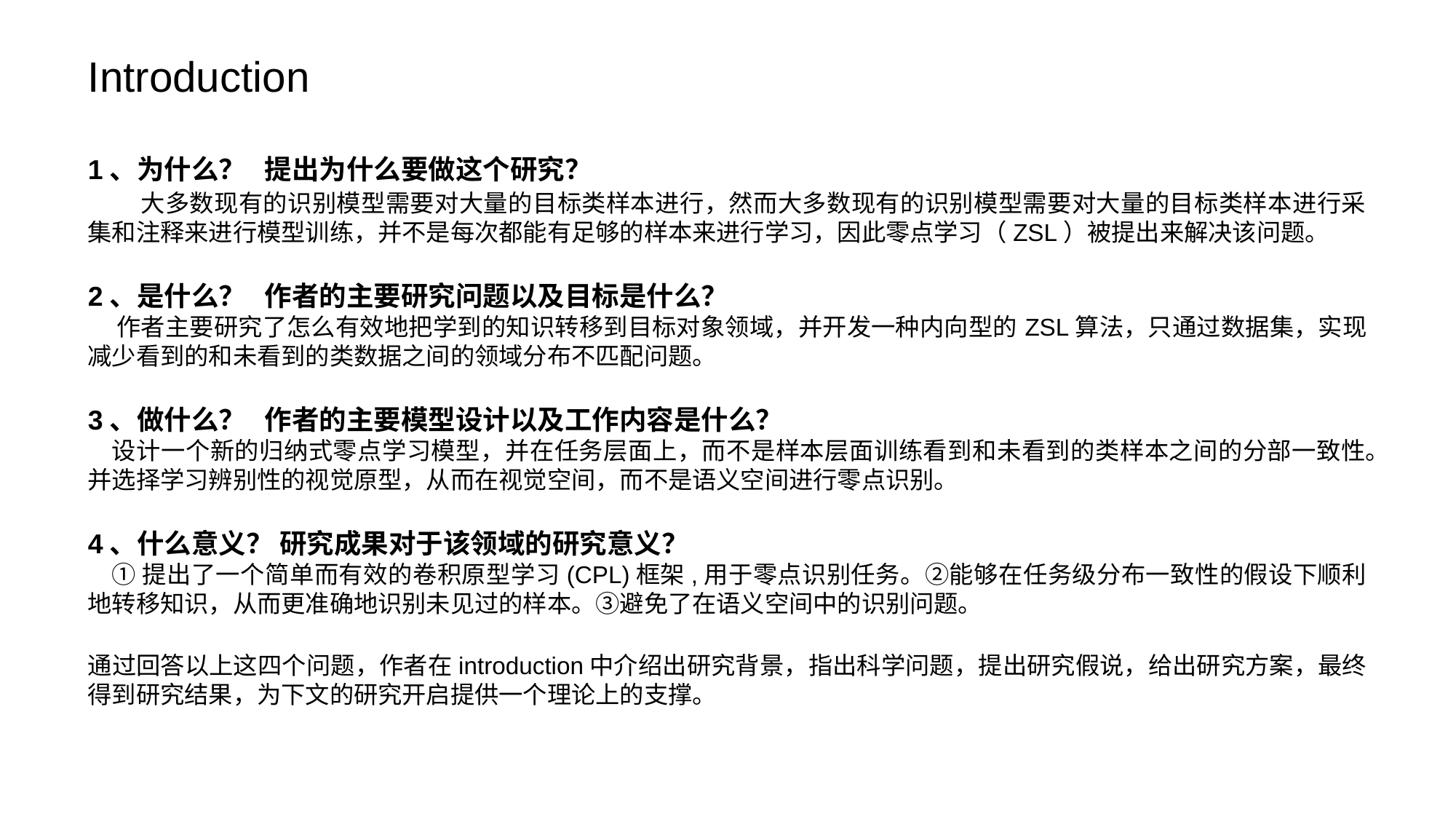

Introduction

1、为什么？   提出为什么要做这个研究？
       大多数现有的识别模型需要对大量的目标类样本进行，然而大多数现有的识别模型需要对大量的目标类样本进行采集和注释来进行模型训练，并不是每次都能有足够的样本来进行学习，因此零点学习（ZSL）被提出来解决该问题。

2、是什么？   作者的主要研究问题以及目标是什么？
    作者主要研究了怎么有效地把学到的知识转移到目标对象领域，并开发一种内向型的ZSL算法，只通过数据集，实现减少看到的和未看到的类数据之间的领域分布不匹配问题。

3、做什么？   作者的主要模型设计以及工作内容是什么？
   设计一个新的归纳式零点学习模型，并在任务层面上，而不是样本层面训练看到和未看到的类样本之间的分部一致性。并选择学习辨别性的视觉原型，从而在视觉空间，而不是语义空间进行零点识别。

4、什么意义？ 研究成果对于该领域的研究意义？
    ①提出了一个简单而有效的卷积原型学习(CPL)框架,用于零点识别任务。②能够在任务级分布一致性的假设下顺利地转移知识，从而更准确地识别未见过的样本。③避免了在语义空间中的识别问题。

通过回答以上这四个问题，作者在introduction中介绍出研究背景，指出科学问题，提出研究假说，给出研究方案，最终得到研究结果，为下文的研究开启提供一个理论上的支撑。